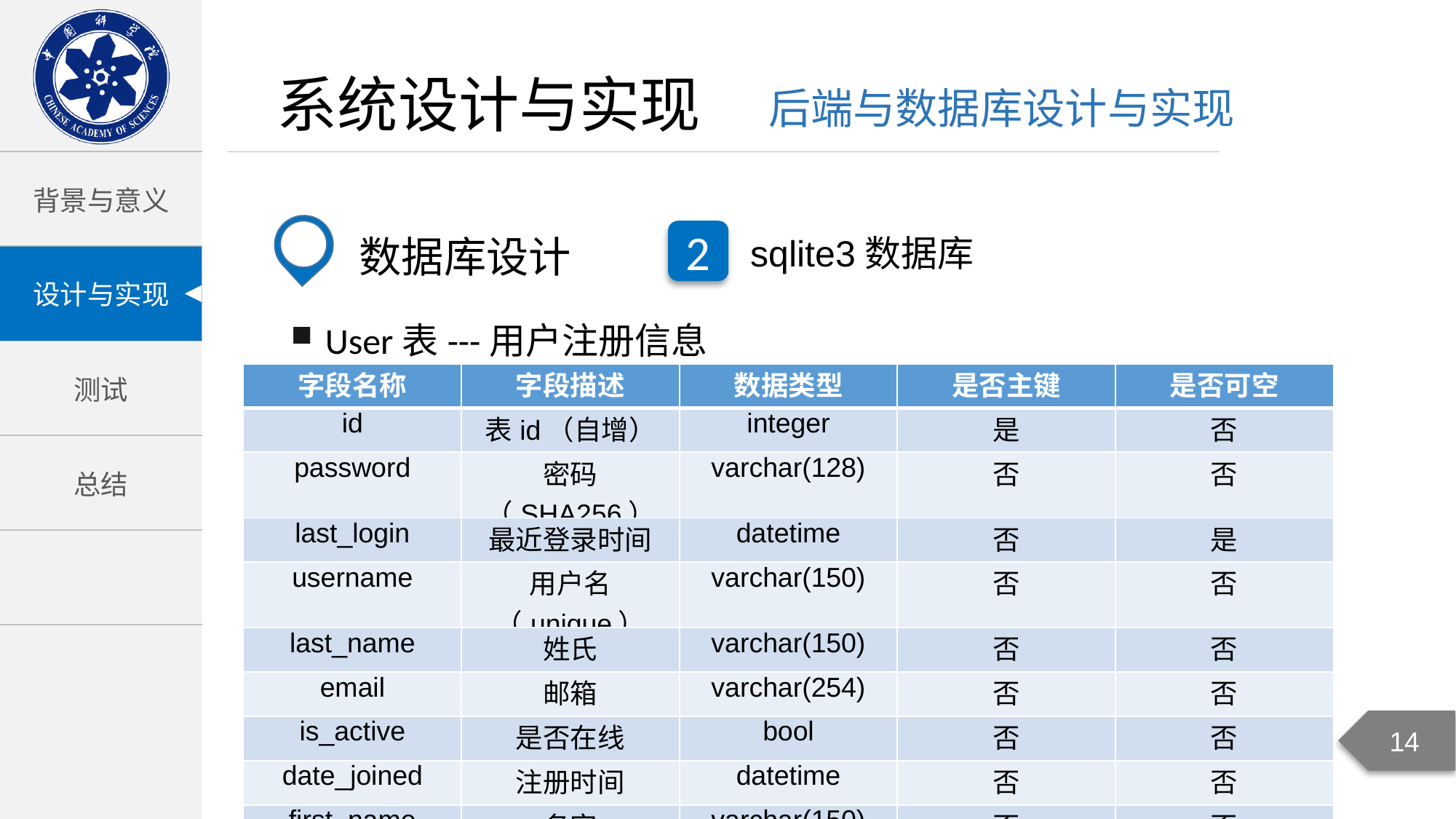

2
数据库设计
sqlite3数据库
User表---用户注册信息
| 字段名称 | 字段描述 | 数据类型 | 是否主键 | 是否可空 |
| --- | --- | --- | --- | --- |
| id | 表id（自增） | integer | 是 | 否 |
| password | 密码（SHA256） | varchar(128) | 否 | 否 |
| last\_login | 最近登录时间 | datetime | 否 | 是 |
| username | 用户名（unique） | varchar(150) | 否 | 否 |
| last\_name | 姓氏 | varchar(150) | 否 | 否 |
| email | 邮箱 | varchar(254) | 否 | 否 |
| is\_active | 是否在线 | bool | 否 | 否 |
| date\_joined | 注册时间 | datetime | 否 | 否 |
| first\_name | 名字 | varchar(150) | 否 | 否 |